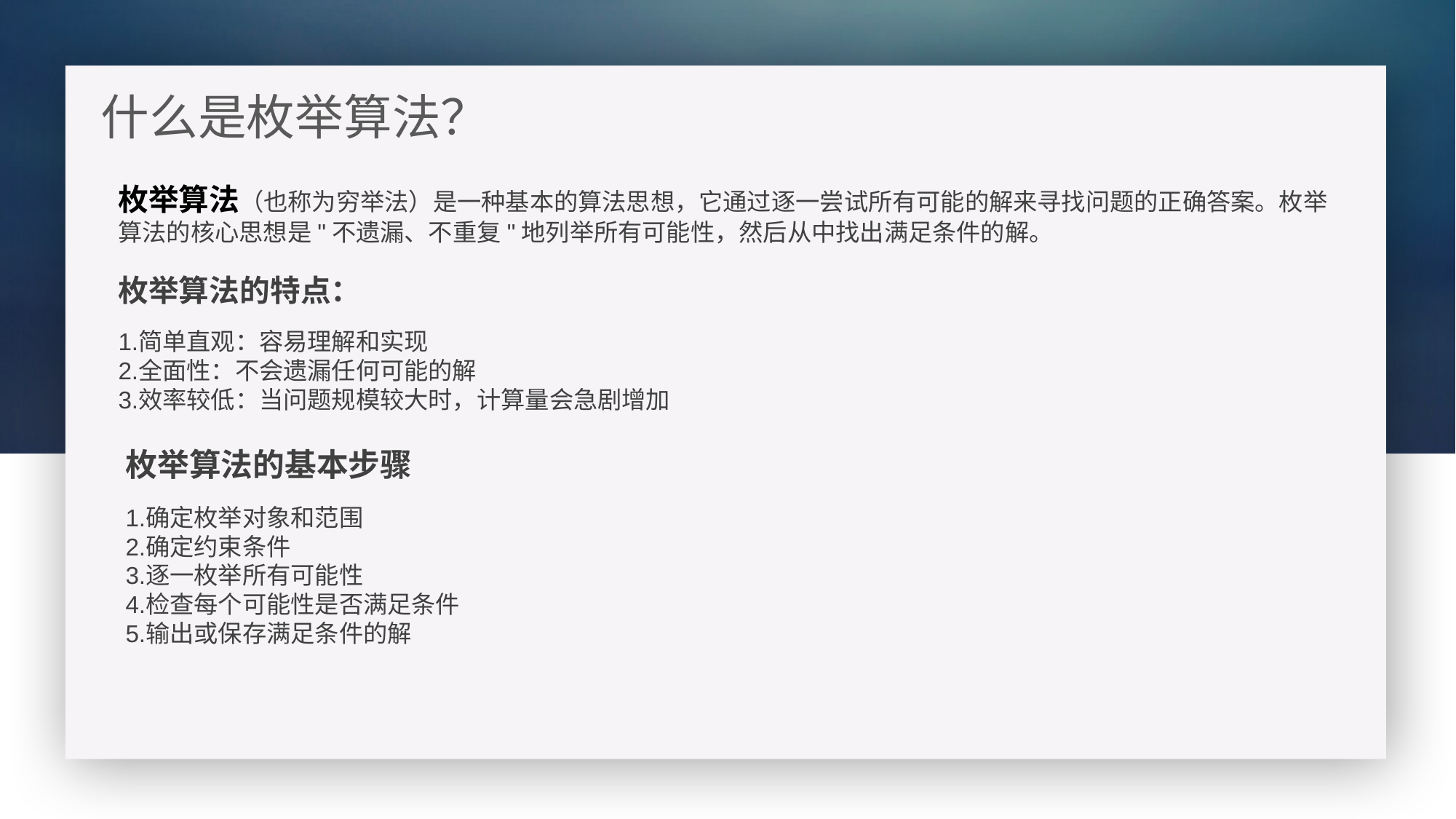

什么是枚举算法？
枚举算法（也称为穷举法）是一种基本的算法思想，它通过逐一尝试所有可能的解来寻找问题的正确答案。枚举算法的核心思想是"不遗漏、不重复"地列举所有可能性，然后从中找出满足条件的解。
枚举算法的特点：
简单直观：容易理解和实现
全面性：不会遗漏任何可能的解
效率较低：当问题规模较大时，计算量会急剧增加
枚举算法的基本步骤
确定枚举对象和范围
确定约束条件
逐一枚举所有可能性
检查每个可能性是否满足条件
输出或保存满足条件的解